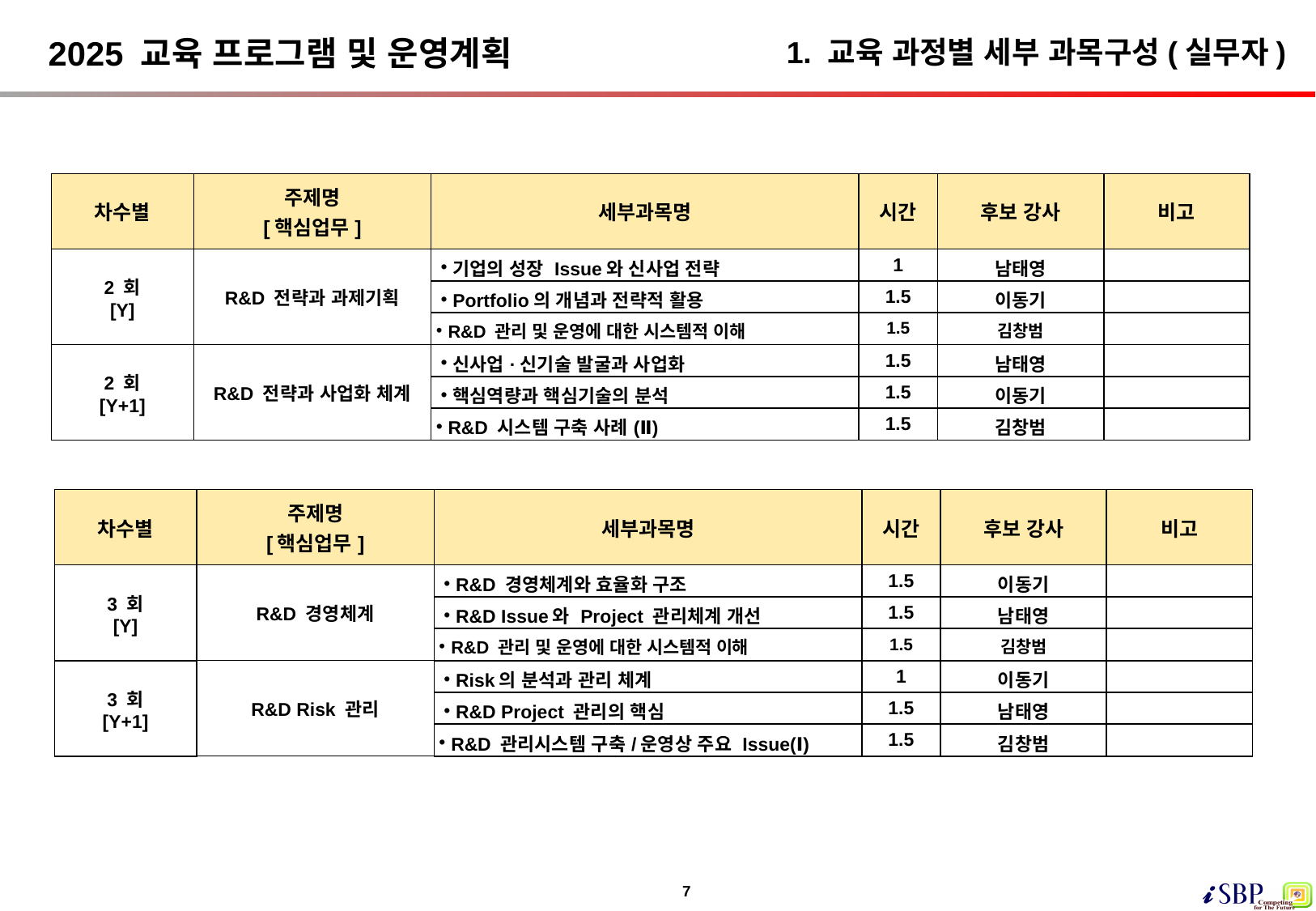

2025 교육 프로그램 및 운영계획
# 1. 교육 과정별 세부 과목구성(실무자)
| 차수별 | 주제명 [핵심업무] | 세부과목명 | 시간 | 후보 강사 | 비고 |
| --- | --- | --- | --- | --- | --- |
| 2 회 [Y] | R&D 전략과 과제기획 | 기업의 성장 Issue와 신사업 전략 | 1 | 남태영 |  |
|  |  | Portfolio의 개념과 전략적 활용 | 1.5 | 이동기 |  |
|  |  | R&D 관리 및 운영에 대한 시스템적 이해 | 1.5 | 김창범 |  |
| 2 회 [Y+1] | R&D 전략과 사업화 체계 | 신사업·신기술 발굴과 사업화 | 1.5 | 남태영 |  |
|  |  | 핵심역량과 핵심기술의 분석 | 1.5 | 이동기 |  |
|  |  | R&D 시스템 구축 사례(Ⅱ) | 1.5 | 김창범 |  |
| 차수별 | 주제명 [핵심업무] | 세부과목명 | 시간 | 후보 강사 | 비고 |
| --- | --- | --- | --- | --- | --- |
| 3 회 [Y] | R&D 경영체계 | R&D 경영체계와 효율화 구조 | 1.5 | 이동기 |  |
|  |  | R&D Issue와 Project 관리체계 개선 | 1.5 | 남태영 |  |
|  |  | R&D 관리 및 운영에 대한 시스템적 이해 | 1.5 | 김창범 |  |
| 3 회 [Y+1] | R&D Risk 관리 | Risk의 분석과 관리 체계 | 1 | 이동기 |  |
|  |  | R&D Project 관리의 핵심 | 1.5 | 남태영 |  |
|  |  | R&D 관리시스템 구축/운영상 주요 Issue(Ⅰ) | 1.5 | 김창범 |  |
7